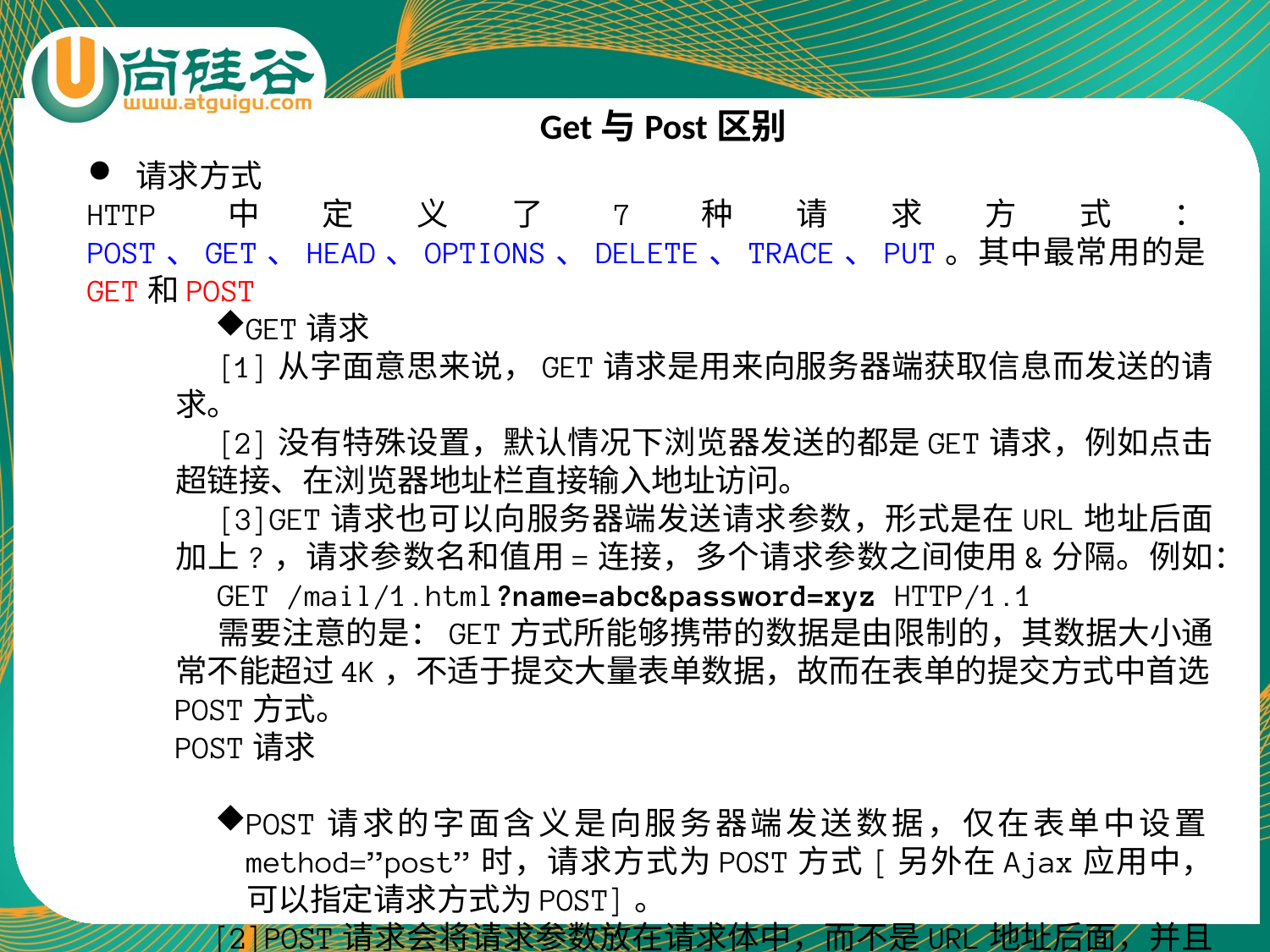

Get与Post区别
请求方式
HTTP中定义了7种请求方式：POST、GET、HEAD、OPTIONS、DELETE、TRACE、PUT。其中最常用的是GET和POST
GET请求
[1]从字面意思来说，GET请求是用来向服务器端获取信息而发送的请求。
[2]没有特殊设置，默认情况下浏览器发送的都是GET请求，例如点击超链接、在浏览器地址栏直接输入地址访问。
[3]GET请求也可以向服务器端发送请求参数，形式是在URL地址后面加上?，请求参数名和值用=连接，多个请求参数之间使用&分隔。例如：
GET /mail/1.html?name=abc&password=xyz HTTP/1.1
需要注意的是：GET方式所能够携带的数据是由限制的，其数据大小通常不能超过4K，不适于提交大量表单数据，故而在表单的提交方式中首选POST方式。
POST请求

POST请求的字面含义是向服务器端发送数据，仅在表单中设置method=”post”时，请求方式为POST方式[另外在Ajax应用中，可以指定请求方式为POST]。
[2]POST请求会将请求参数放在请求体中，而不是URL地址后面，并且发送数据的大小是没有限制的。